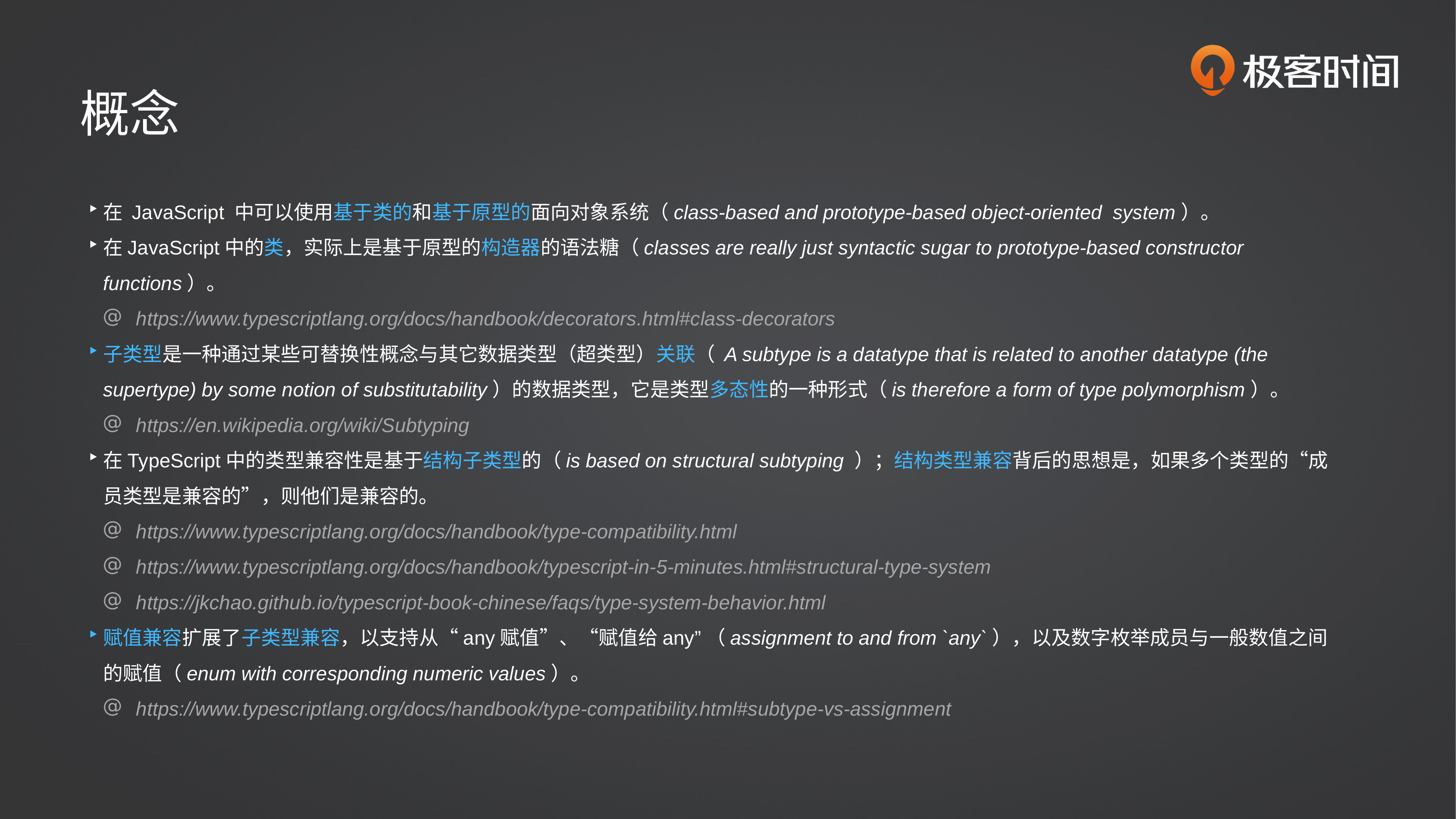

概念
在 JavaScript 中可以使用基于类的和基于原型的面向对象系统（class-based and prototype-based object-oriented  system）。
在JavaScript中的类，实际上是基于原型的构造器的语法糖（classes are really just syntactic sugar to prototype-based constructor functions）。
https://www.typescriptlang.org/docs/handbook/decorators.html#class-decorators
子类型是一种通过某些可替换性概念与其它数据类型（超类型）关联（ A subtype is a datatype that is related to another datatype (the supertype) by some notion of substitutability）的数据类型，它是类型多态性的一种形式（is therefore a form of type polymorphism）。
https://en.wikipedia.org/wiki/Subtyping
在TypeScript中的类型兼容性是基于结构子类型的（is based on structural subtyping ）；结构类型兼容背后的思想是，如果多个类型的“成员类型是兼容的”，则他们是兼容的。
https://www.typescriptlang.org/docs/handbook/type-compatibility.html
https://www.typescriptlang.org/docs/handbook/typescript-in-5-minutes.html#structural-type-system
https://jkchao.github.io/typescript-book-chinese/faqs/type-system-behavior.html
赋值兼容扩展了子类型兼容，以支持从“any赋值”、“赋值给any”（assignment to and from `any`），以及数字枚举成员与一般数值之间的赋值（enum with corresponding numeric values）。
https://www.typescriptlang.org/docs/handbook/type-compatibility.html#subtype-vs-assignment